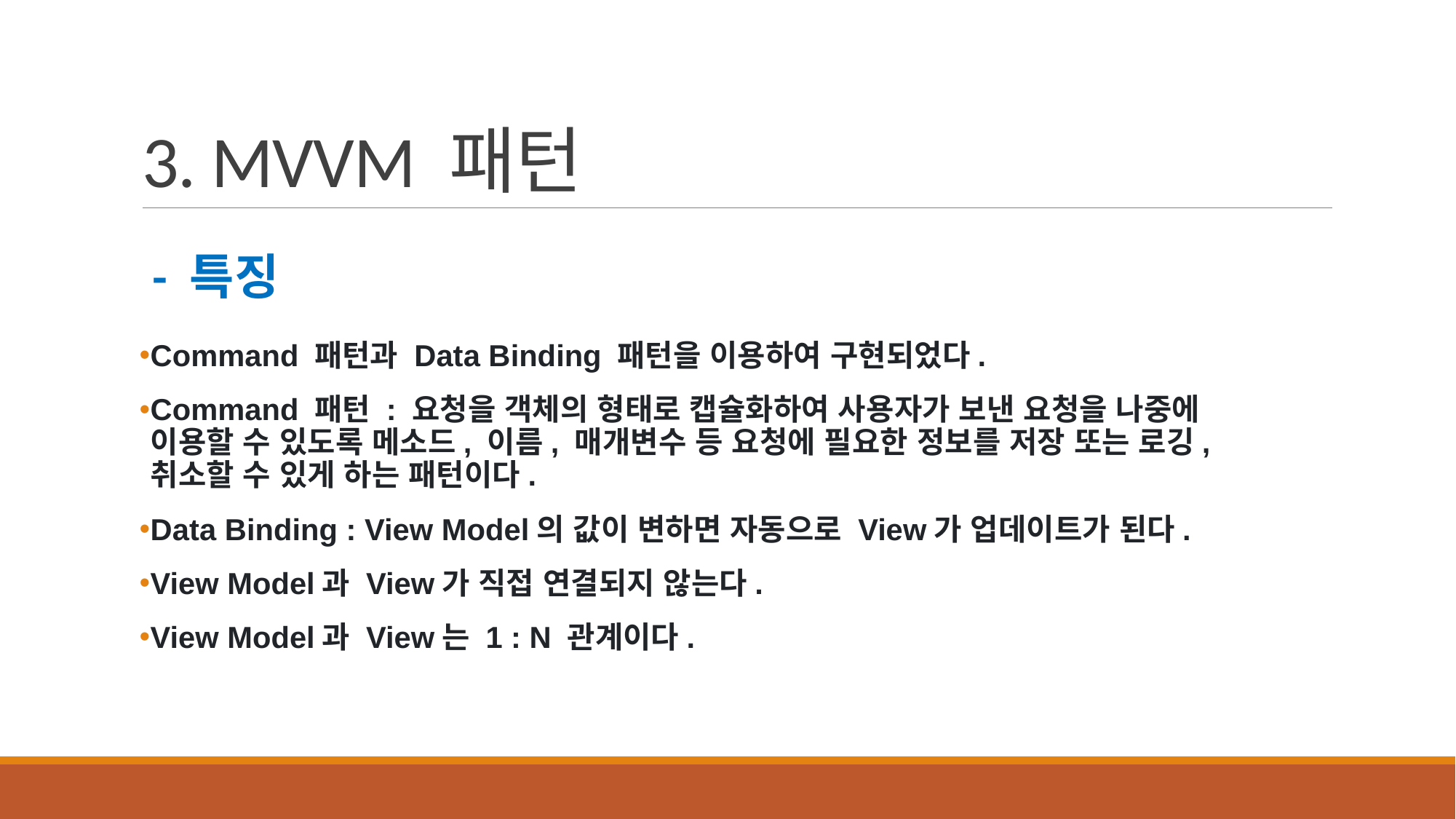

# 3. MVVM 패턴
- 특징
Command 패턴과 Data Binding 패턴을 이용하여 구현되었다.
Command 패턴 : 요청을 객체의 형태로 캡슐화하여 사용자가 보낸 요청을 나중에 이용할 수 있도록 메소드, 이름, 매개변수 등 요청에 필요한 정보를 저장 또는 로깅, 취소할 수 있게 하는 패턴이다.
Data Binding : View Model의 값이 변하면 자동으로 View가 업데이트가 된다.
View Model과 View가 직접 연결되지 않는다.
View Model과 View는 1 : N 관계이다.